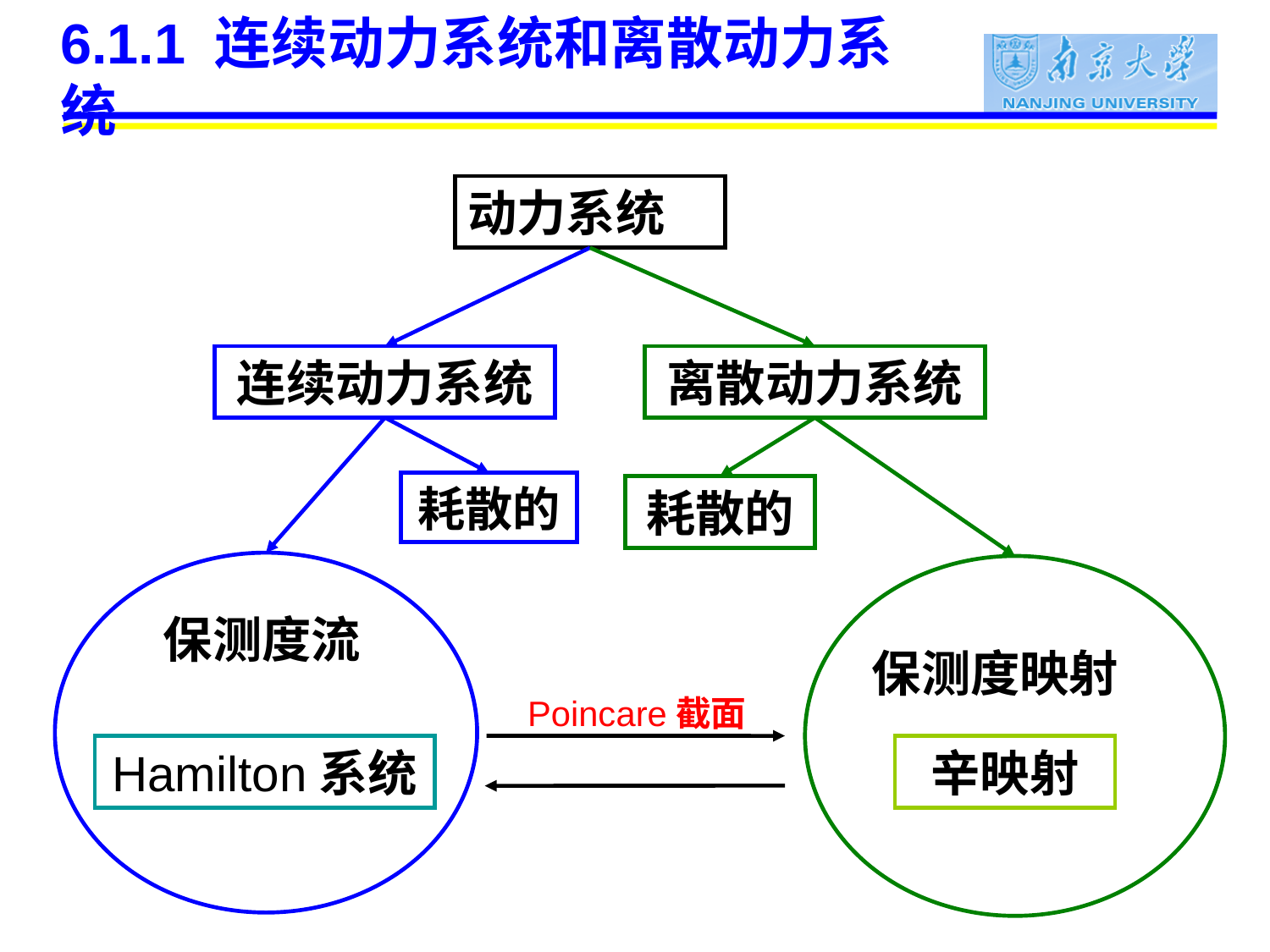

# 6.1.1 连续动力系统和离散动力系统
动力系统
连续动力系统
离散动力系统
耗散的

保测度流
耗散的

保测度映射
Poincare截面
Hamilton系统

辛映射